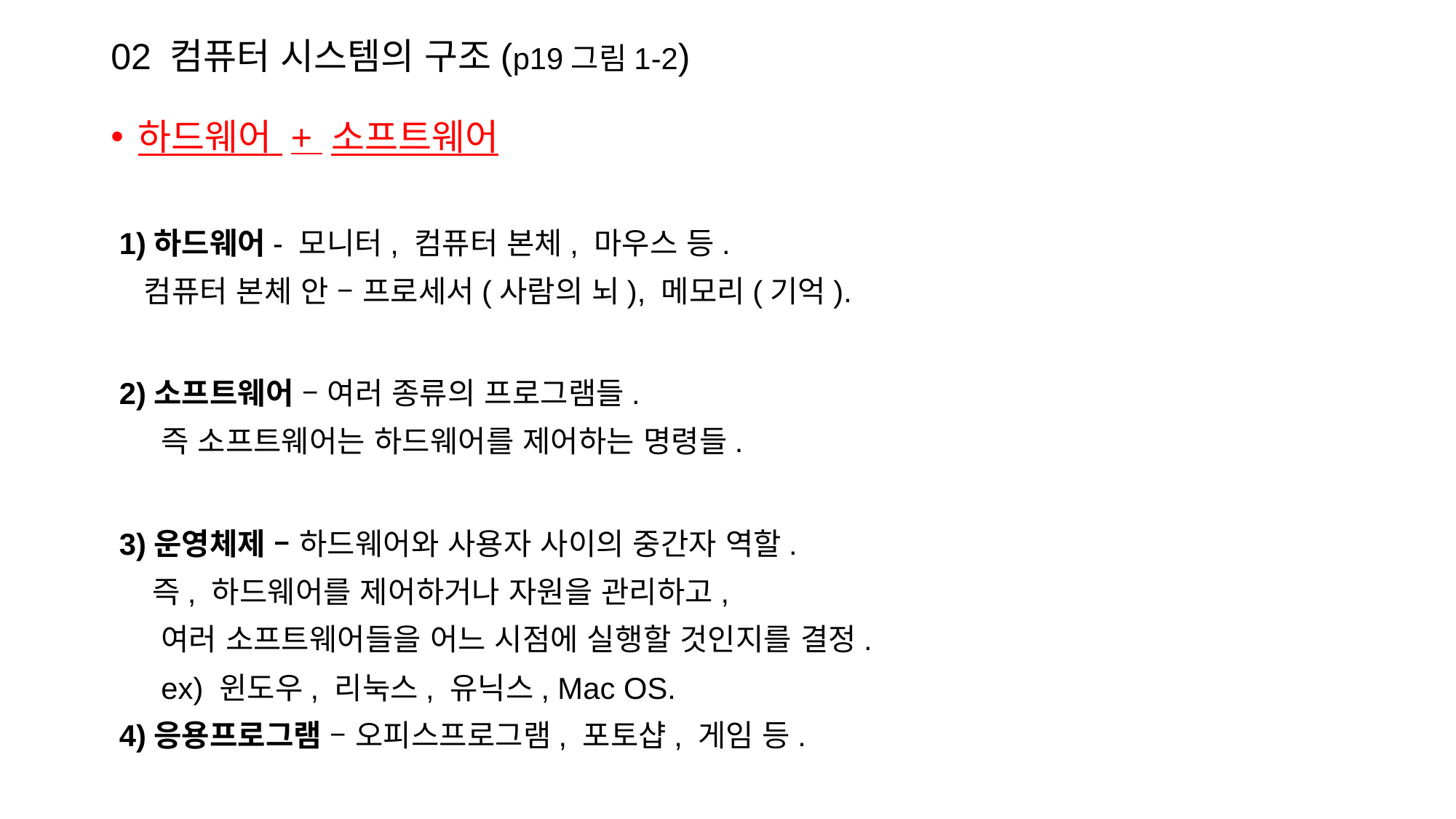

# 02 컴퓨터 시스템의 구조(p19그림1-2)
하드웨어 + 소프트웨어

 1)하드웨어- 모니터, 컴퓨터 본체, 마우스 등.
   컴퓨터 본체 안 – 프로세서(사람의 뇌), 메모리(기억).

 2)소프트웨어 – 여러 종류의 프로그램들.
     즉 소프트웨어는 하드웨어를 제어하는 명령들.

 3)운영체제 – 하드웨어와 사용자 사이의 중간자 역할.
    즉, 하드웨어를 제어하거나 자원을 관리하고,
     여러 소프트웨어들을 어느 시점에 실행할 것인지를 결정.
      ex) 윈도우, 리눅스, 유닉스, Mac OS.
 4)응용프로그램 – 오피스프로그램, 포토샵, 게임 등.